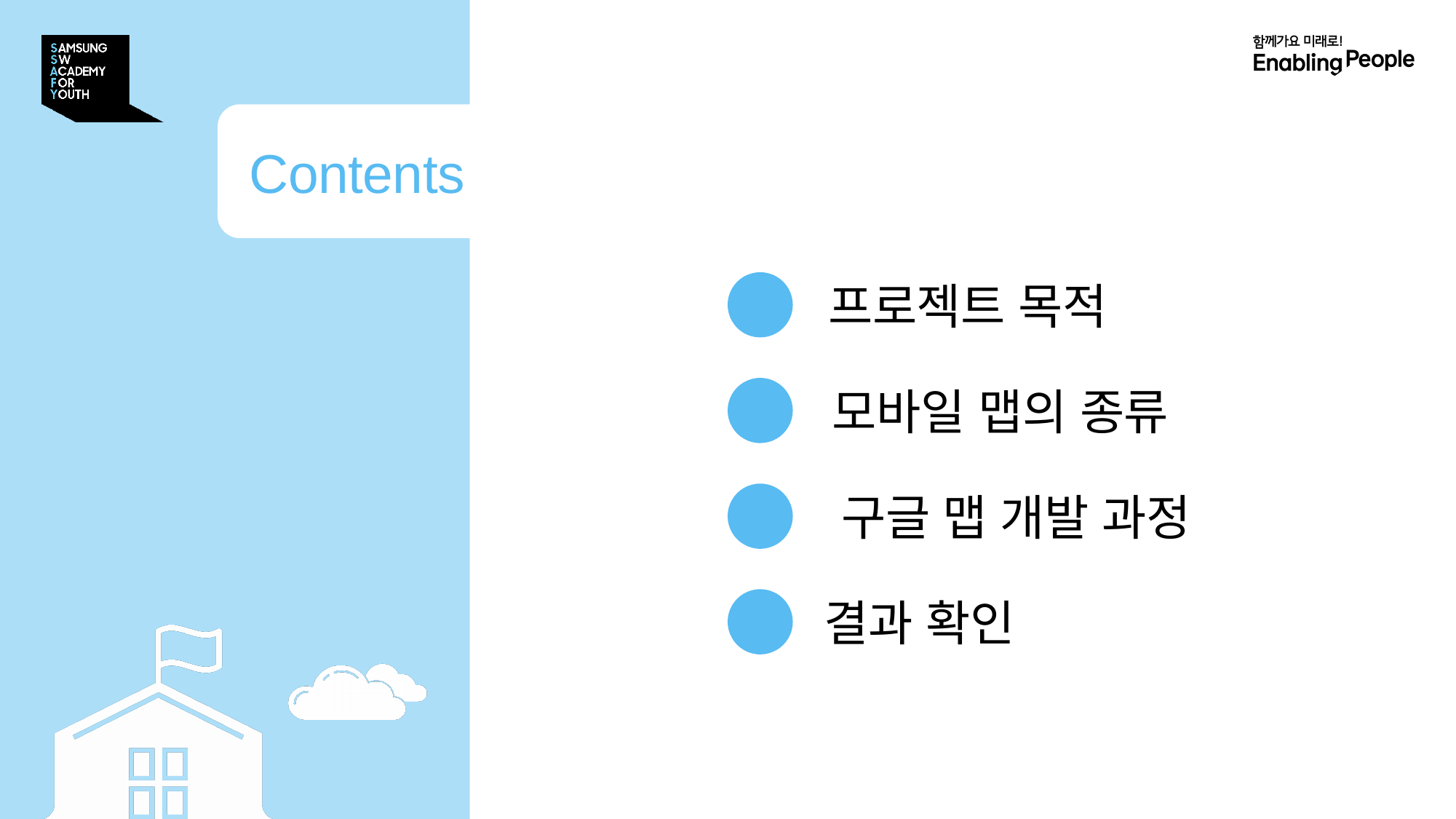

Contents
Ⅰ
프로젝트 목적
Ⅱ
모바일 맵의 종류
Ⅲ
구글 맵 개발 과정
Ⅳ
결과 확인